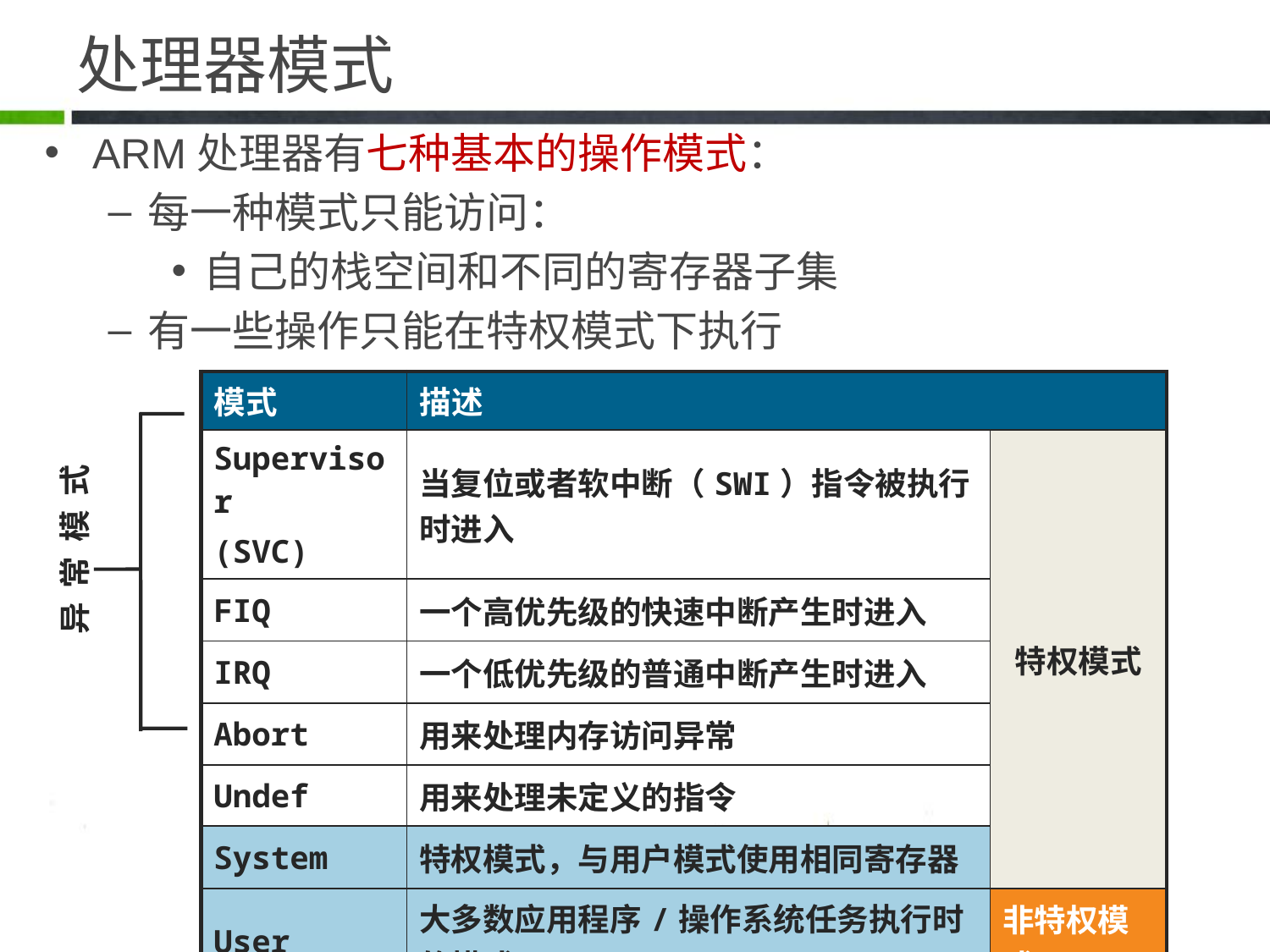

# 处理器模式
ARM处理器有七种基本的操作模式：
每一种模式只能访问：
自己的栈空间和不同的寄存器子集
有一些操作只能在特权模式下执行
| 模式 | 描述 |  |
| --- | --- | --- |
| Supervisor (SVC) | 当复位或者软中断（SWI）指令被执行时进入 | 特权模式 |
| FIQ | 一个高优先级的快速中断产生时进入 |  |
| IRQ | 一个低优先级的普通中断产生时进入 |  |
| Abort | 用来处理内存访问异常 |  |
| Undef | 用来处理未定义的指令 |  |
| System | 特权模式，与用户模式使用相同寄存器 |  |
| User | 大多数应用程序/操作系统任务执行时的模式 | 非特权模式 |

异  常  模  式